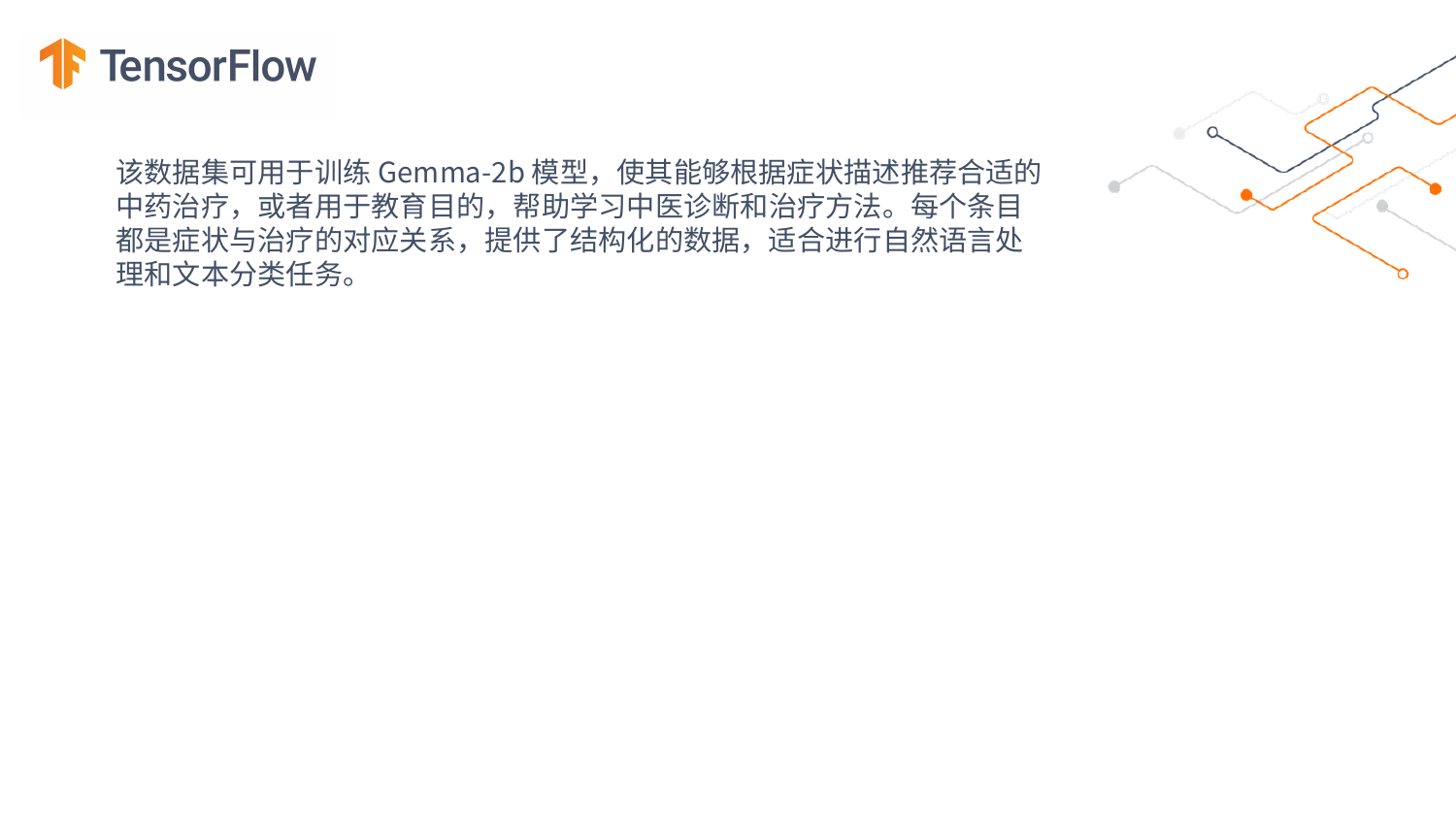

该数据集可用于训练Gemma-2b模型，使其能够根据症状描述推荐合适的中药治疗，或者用于教育目的，帮助学习中医诊断和治疗方法。每个条目都是症状与治疗的对应关系，提供了结构化的数据，适合进行自然语言处理和文本分类任务。